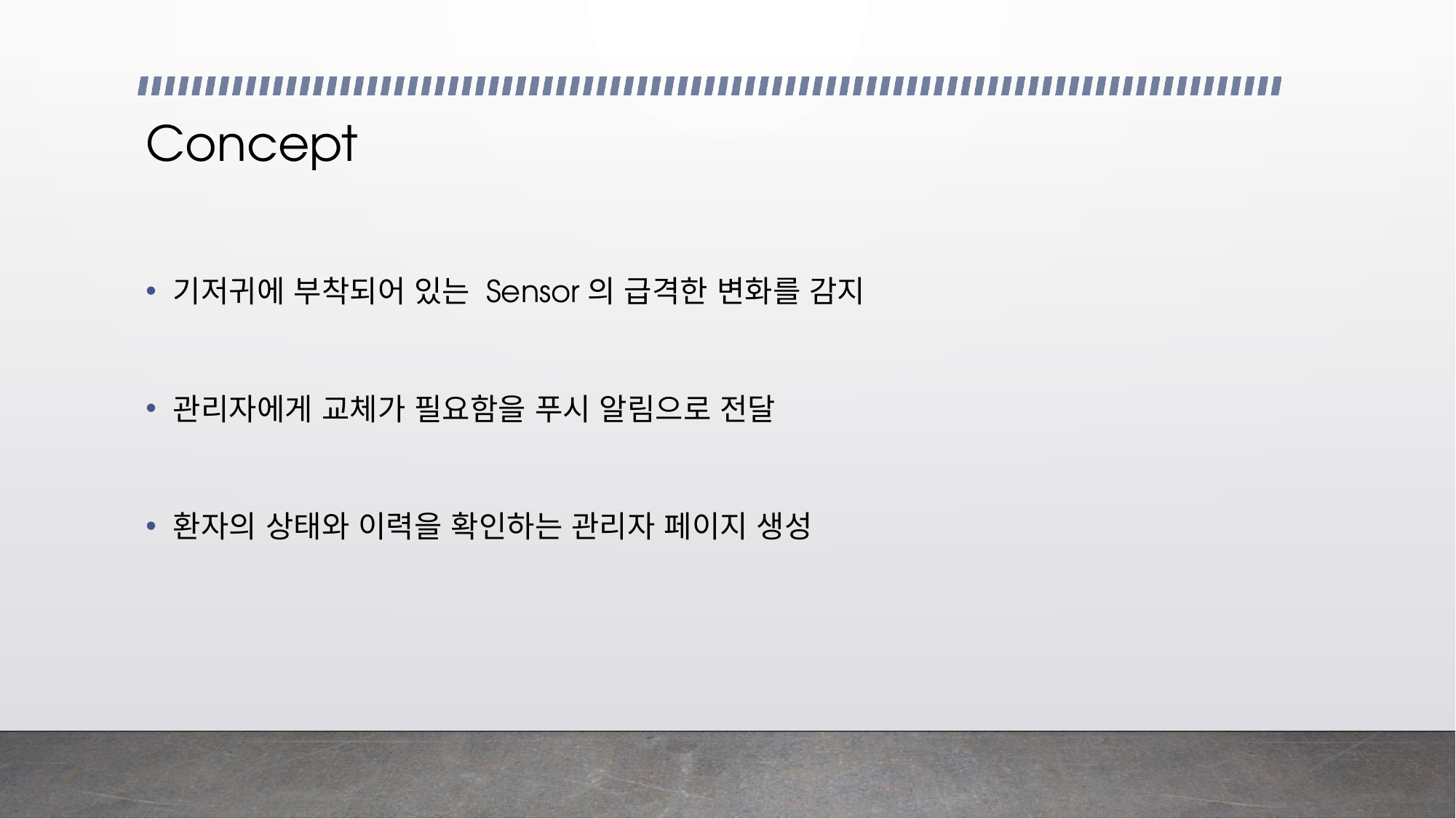

# Concept
기저귀에 부착되어 있는 Sensor의 급격한 변화를 감지

관리자에게 교체가 필요함을 푸시 알림으로 전달

환자의 상태와 이력을 확인하는 관리자 페이지 생성